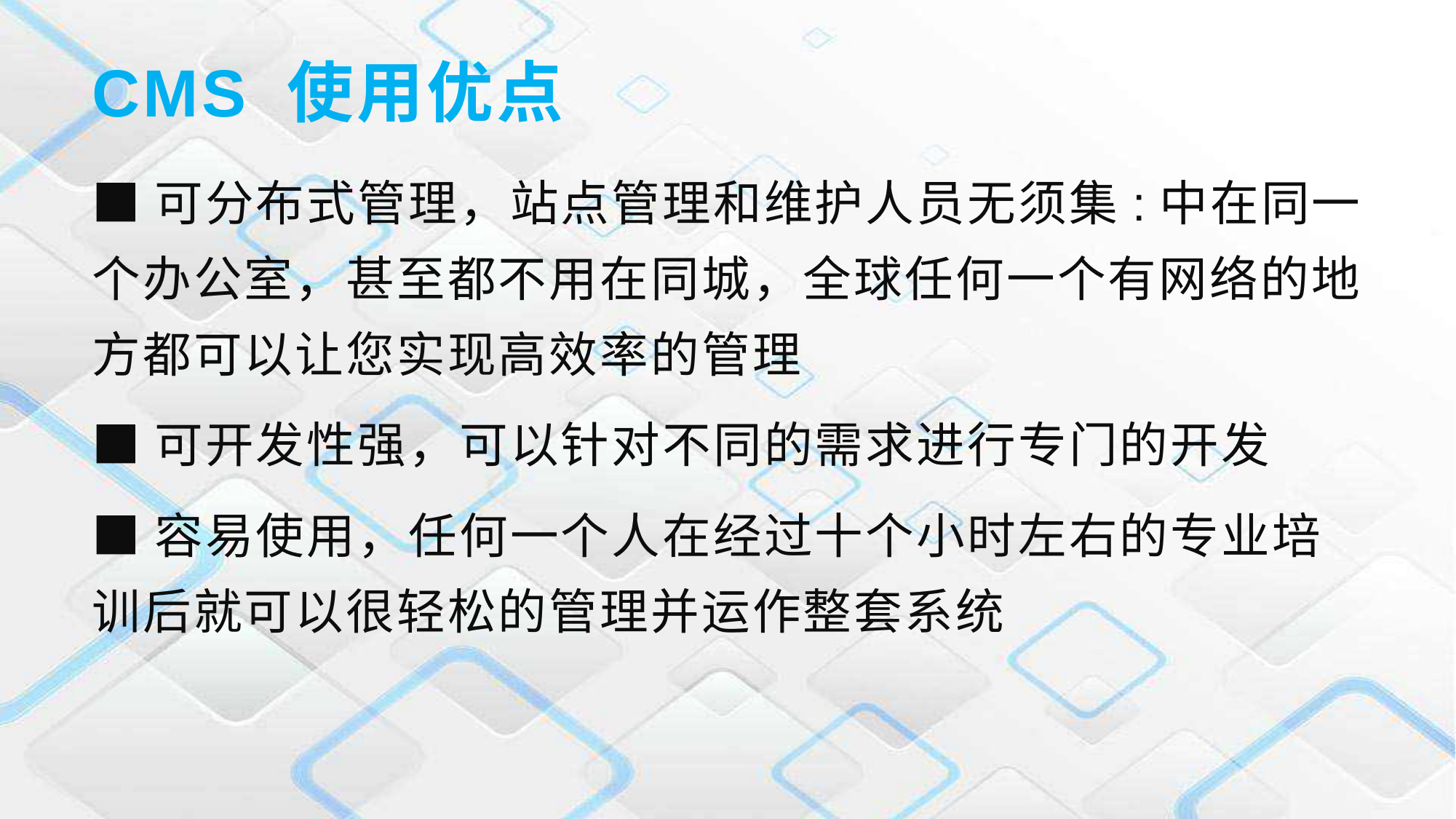

# CMS 使用优点
■可分布式管理，站点管理和维护人员无须集:中在同一个办公室，甚至都不用在同城，全球任何一个有网络的地方都可以让您实现高效率的管理
■可开发性强，可以针对不同的需求进行专门的开发
■容易使用，任何一个人在经过十个小时左右的专业培训后就可以很轻松的管理并运作整套系统